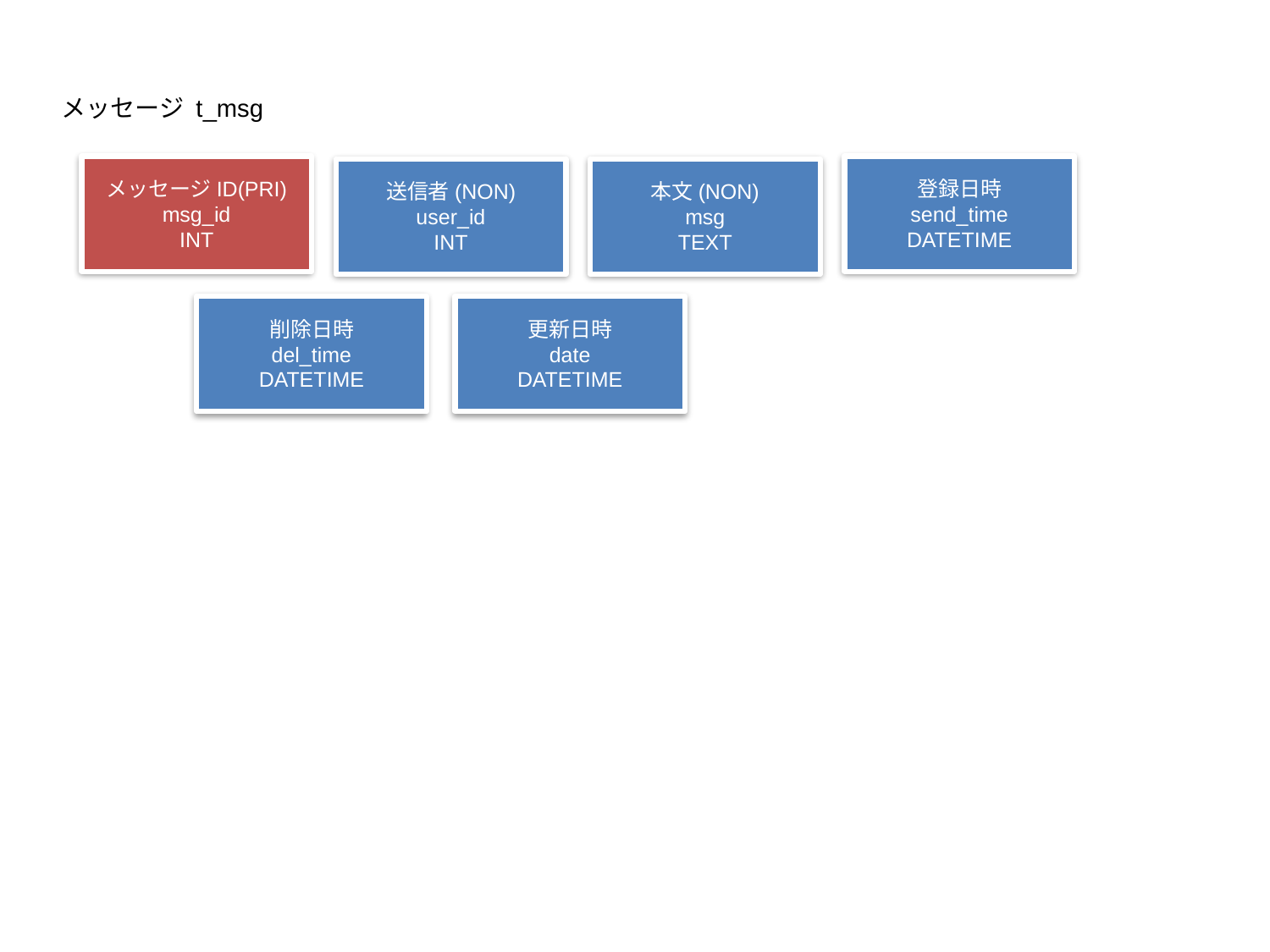

メッセージ t_msg
登録日時
send_time
DATETIME
メッセージID(PRI)
msg_id
INT
送信者(NON)
user_id
INT
本文(NON)
msg
TEXT
削除日時
del_time
DATETIME
更新日時
date
DATETIME